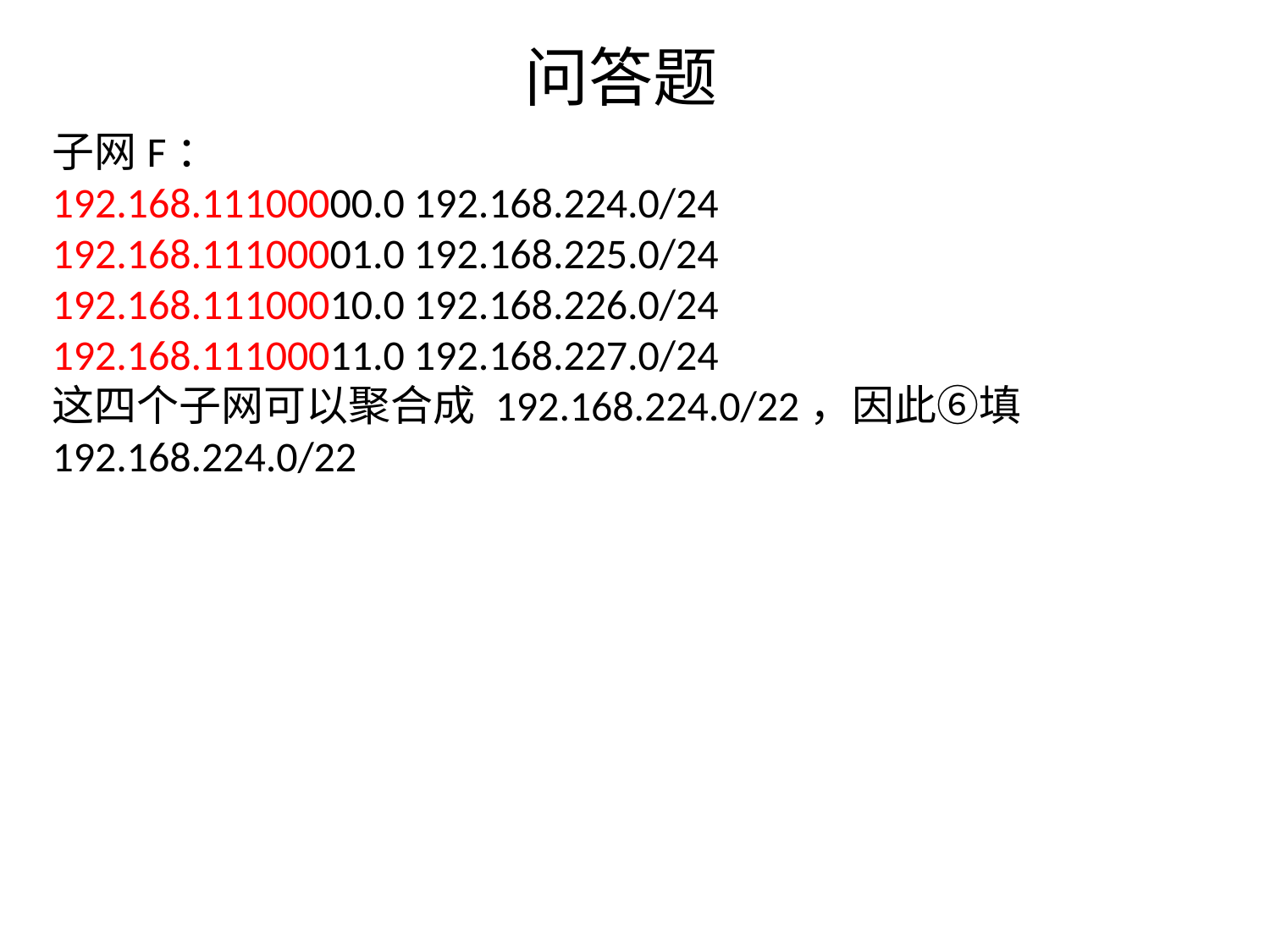

# 问答题
子网F：
192.168.11100000.0 192.168.224.0/24
192.168.11100001.0 192.168.225.0/24
192.168.11100010.0 192.168.226.0/24
192.168.11100011.0 192.168.227.0/24
这四个子网可以聚合成 192.168.224.0/22，因此⑥填192.168.224.0/22